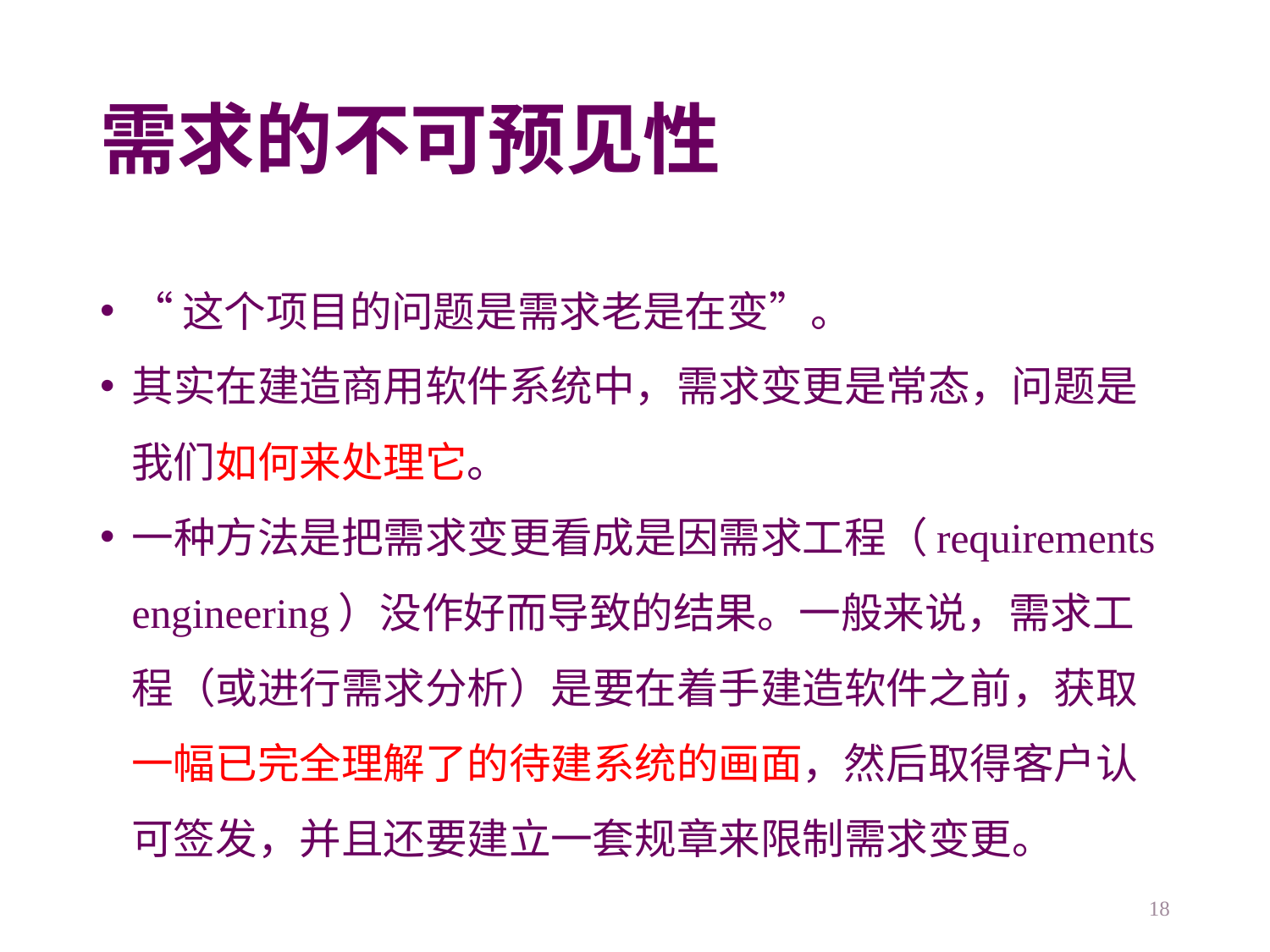

# 需求的不可预见性
“这个项目的问题是需求老是在变”。
其实在建造商用软件系统中，需求变更是常态，问题是我们如何来处理它。
一种方法是把需求变更看成是因需求工程（requirements engineering）没作好而导致的结果。一般来说，需求工程（或进行需求分析）是要在着手建造软件之前，获取一幅已完全理解了的待建系统的画面，然后取得客户认可签发，并且还要建立一套规章来限制需求变更。

18